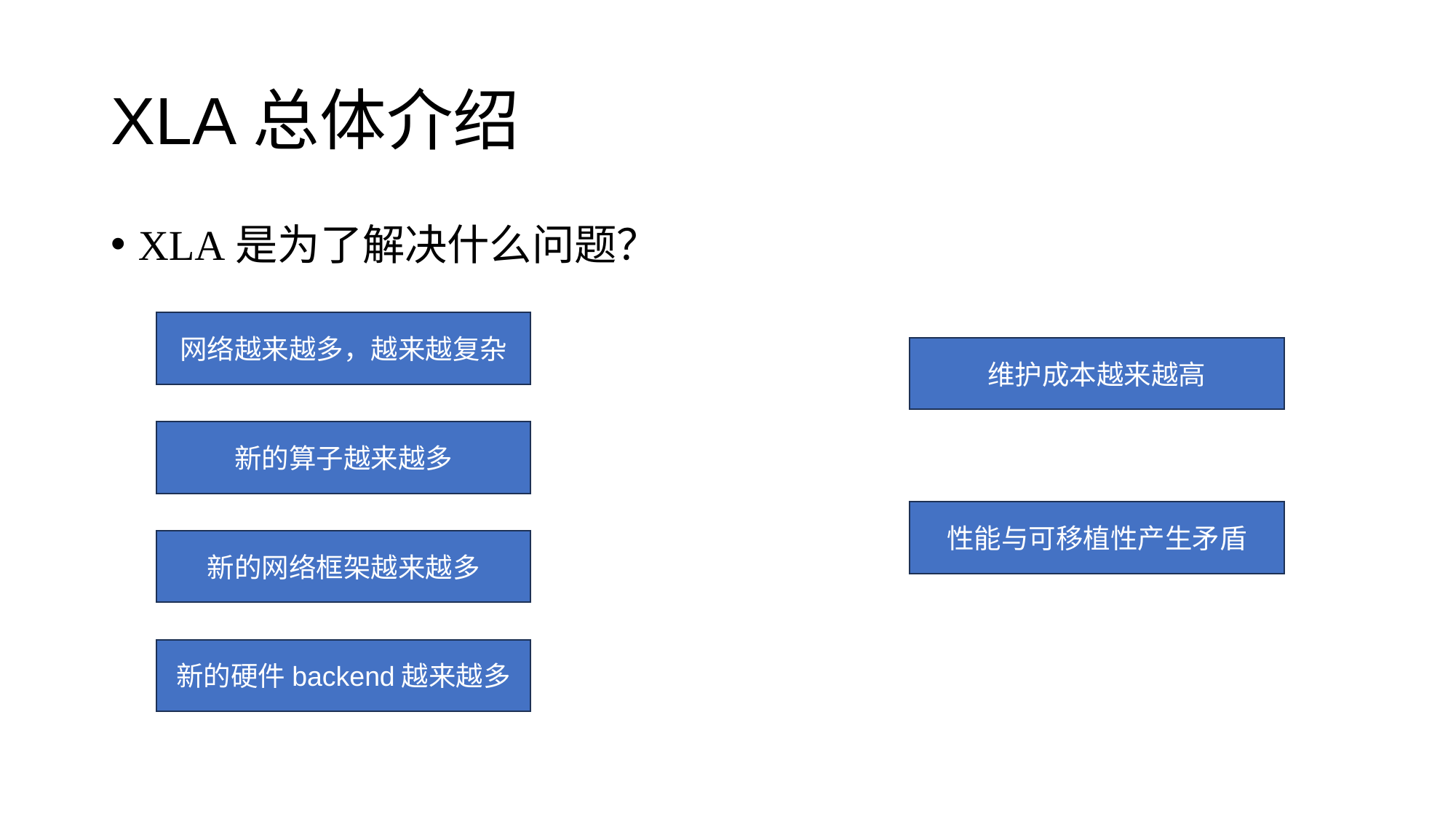

# XLA总体介绍
XLA是为了解决什么问题？

网络越来越多，越来越复杂
维护成本越来越高
新的算子越来越多
性能与可移植性产生矛盾
新的网络框架越来越多
新的硬件backend越来越多